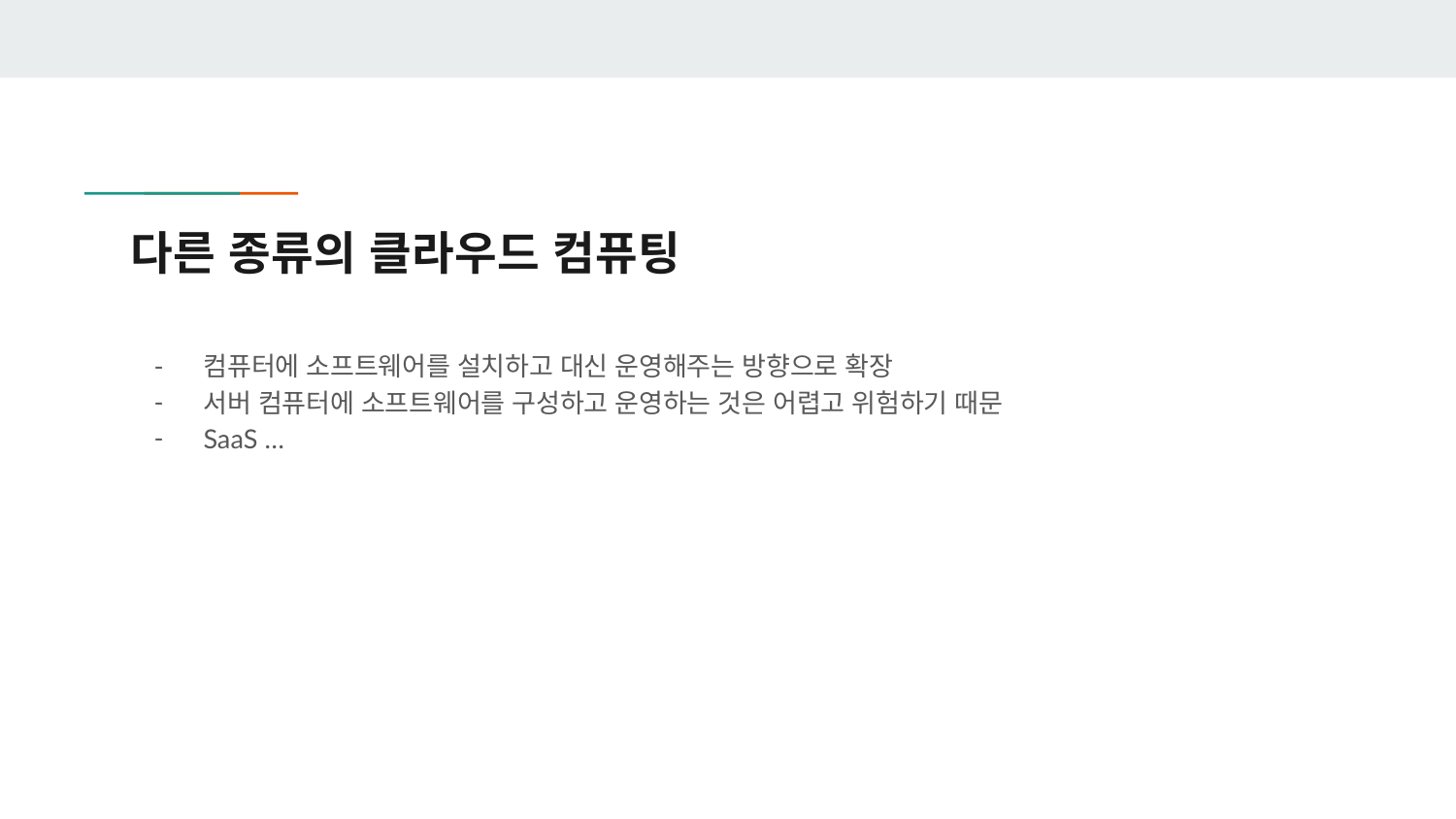

# 다른 종류의 클라우드 컴퓨팅
컴퓨터에 소프트웨어를 설치하고 대신 운영해주는 방향으로 확장
서버 컴퓨터에 소프트웨어를 구성하고 운영하는 것은 어렵고 위험하기 때문
SaaS …